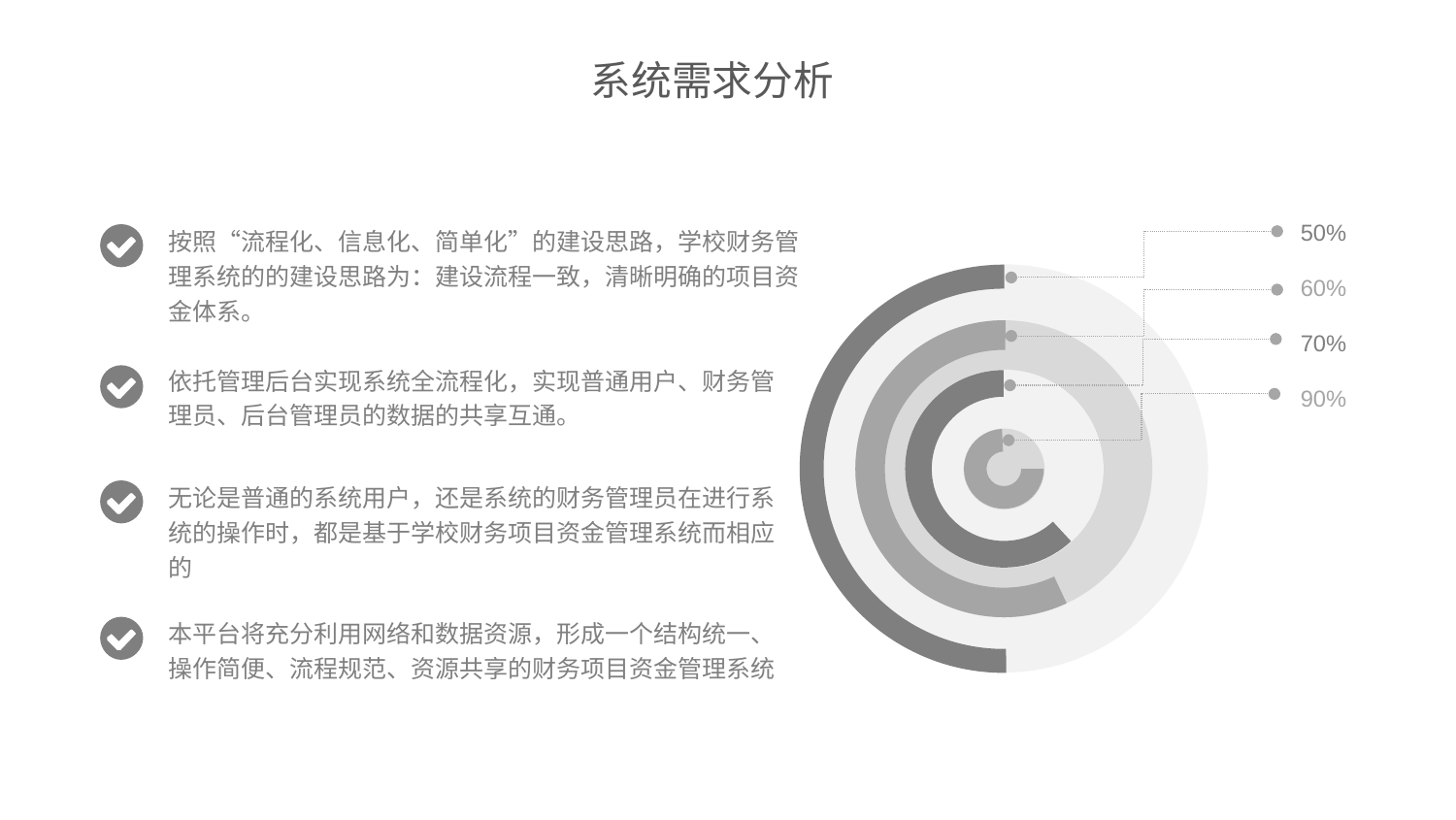

系统需求分析
50%
按照“流程化、信息化、简单化”的建设思路，学校财务管理系统的的建设思路为：建设流程一致，清晰明确的项目资金体系。

60%

70%
依托管理后台实现系统全流程化，实现普通用户、财务管理员、后台管理员的数据的共享互通。

90%

无论是普通的系统用户，还是系统的财务管理员在进行系统的操作时，都是基于学校财务项目资金管理系统而相应的

本平台将充分利用网络和数据资源，形成一个结构统一、操作简便、流程规范、资源共享的财务项目资金管理系统